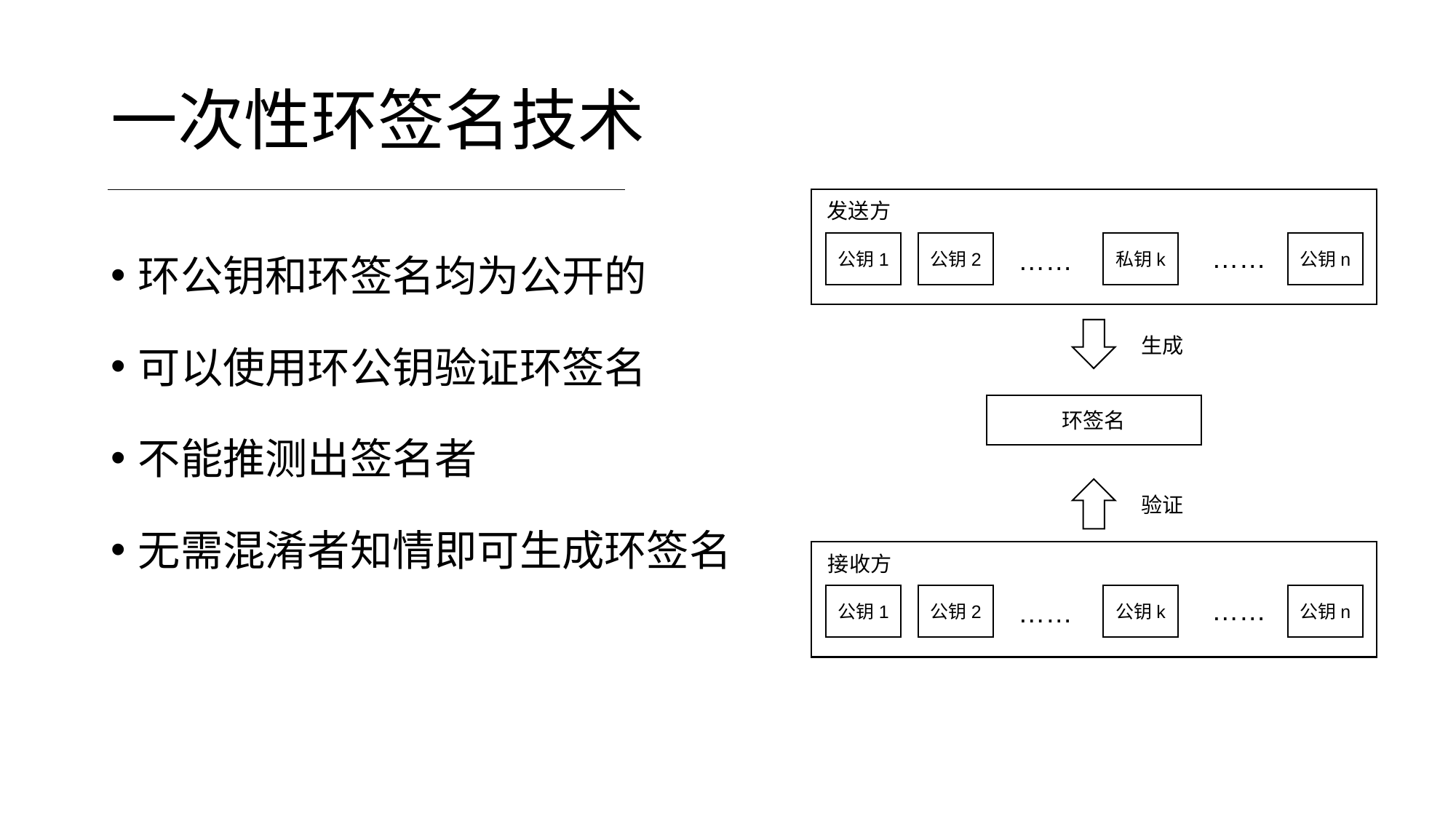

# 一次性环签名技术

公钥1
公钥2
私钥k
公钥n
……
……
发送方
环公钥和环签名均为公开的
可以使用环公钥验证环签名
不能推测出签名者
无需混淆者知情即可生成环签名

生成
环签名

验证

公钥1
公钥2
公钥k
公钥n
……
……
接收方